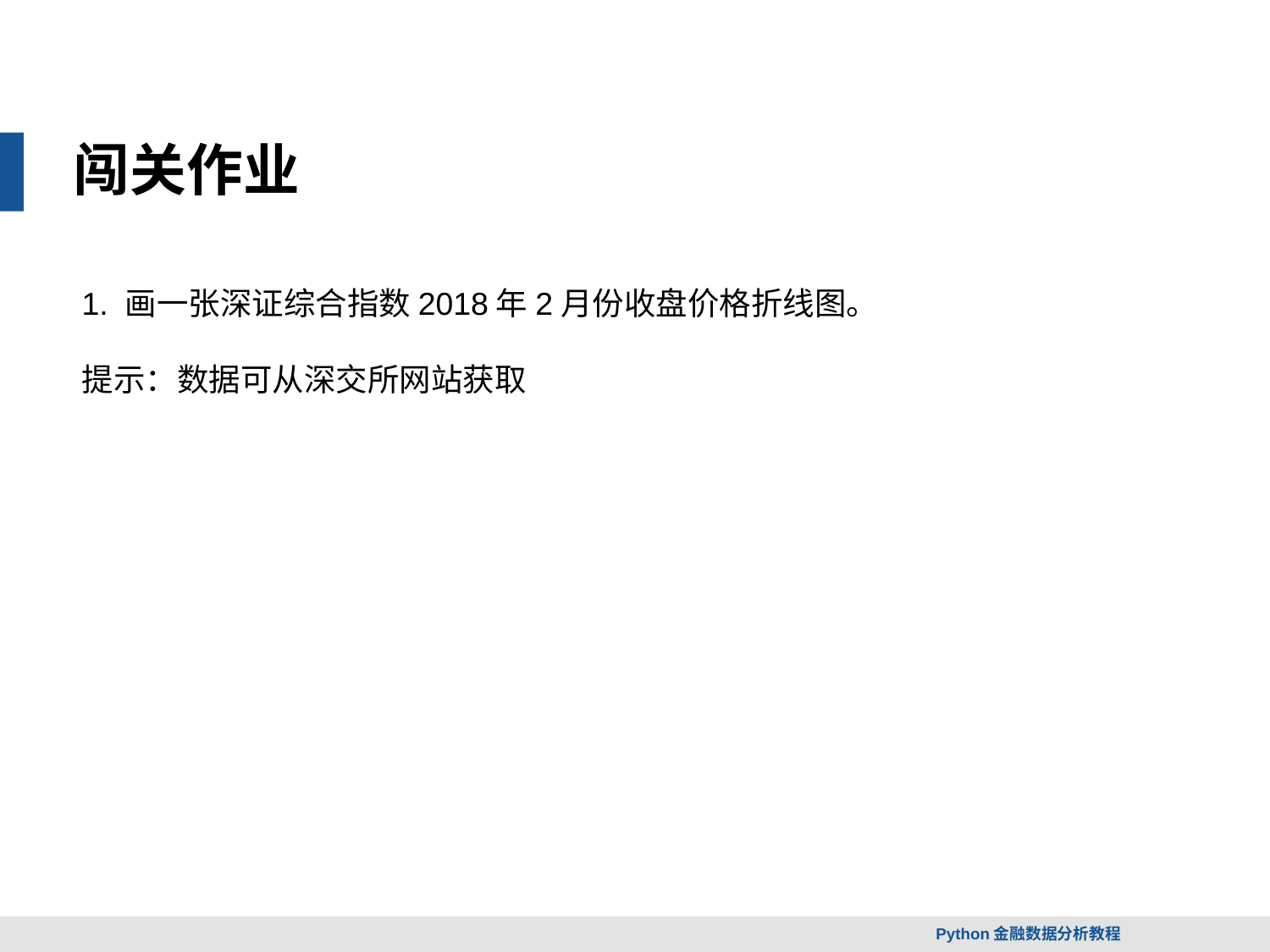

闯关作业
1. 画一张深证综合指数2018年2月份收盘价格折线图。

提示：数据可从深交所网站获取
Python金融数据分析教程